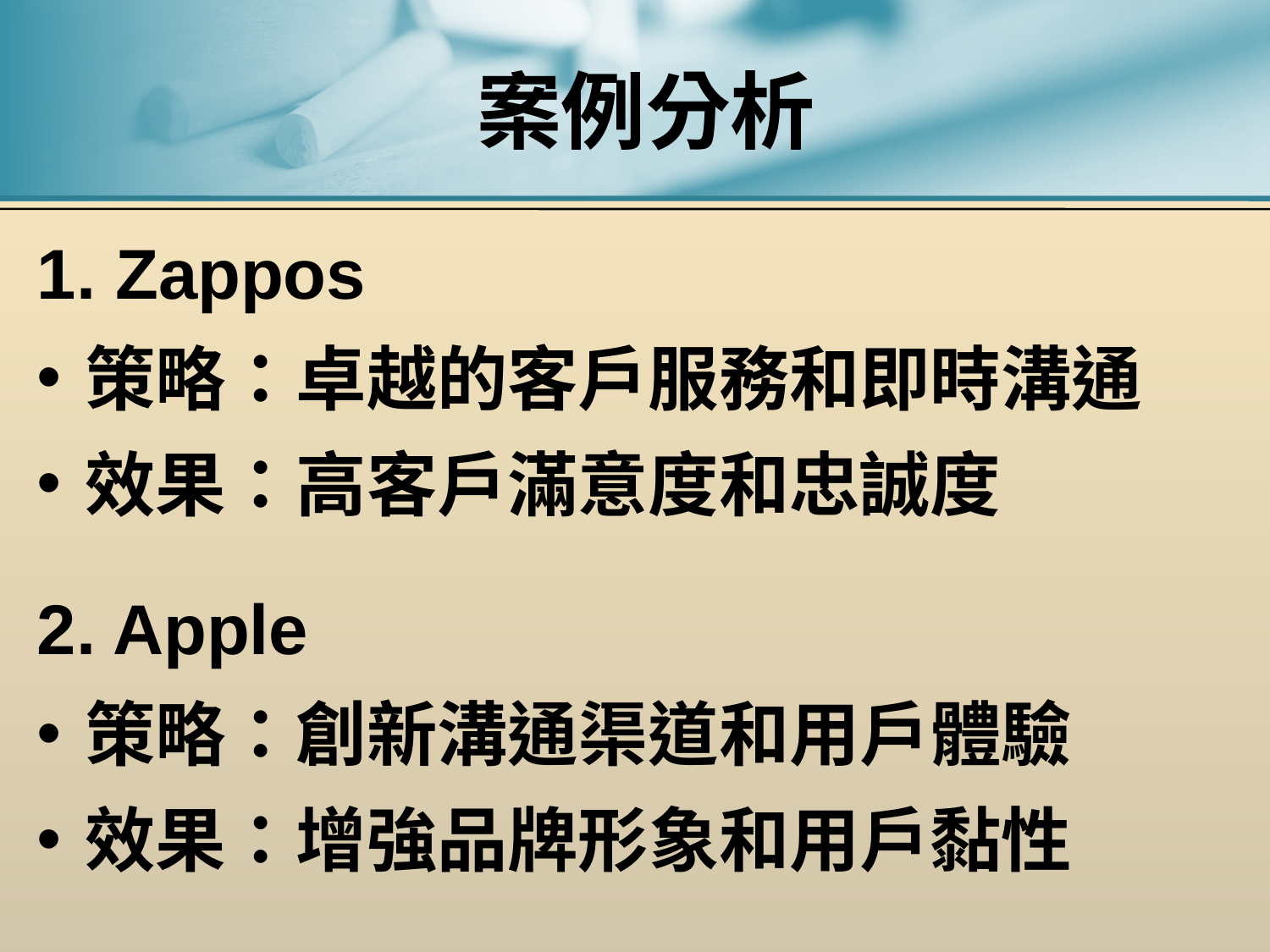

# 案例分析
1. Zappos
策略：卓越的客戶服務和即時溝通
效果：高客戶滿意度和忠誠度
2. Apple
策略：創新溝通渠道和用戶體驗
效果：增強品牌形象和用戶黏性